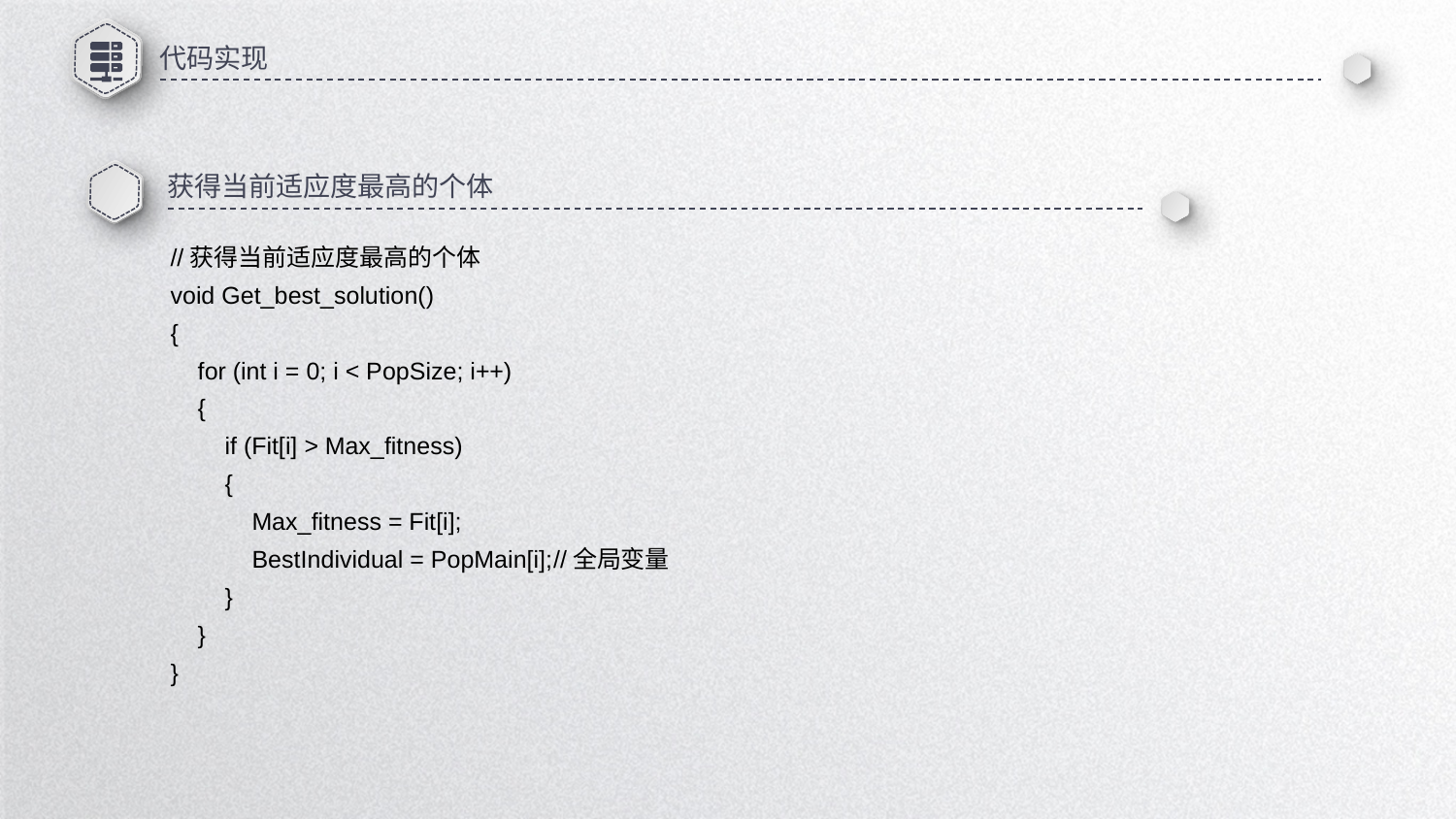

代码实现

获得当前适应度最高的个体

//获得当前适应度最高的个体
void Get_best_solution()
{
    for (int i = 0; i < PopSize; i++)
    {
        if (Fit[i] > Max_fitness)
        {
            Max_fitness = Fit[i];
            BestIndividual = PopMain[i];//全局变量
        }
    }
}